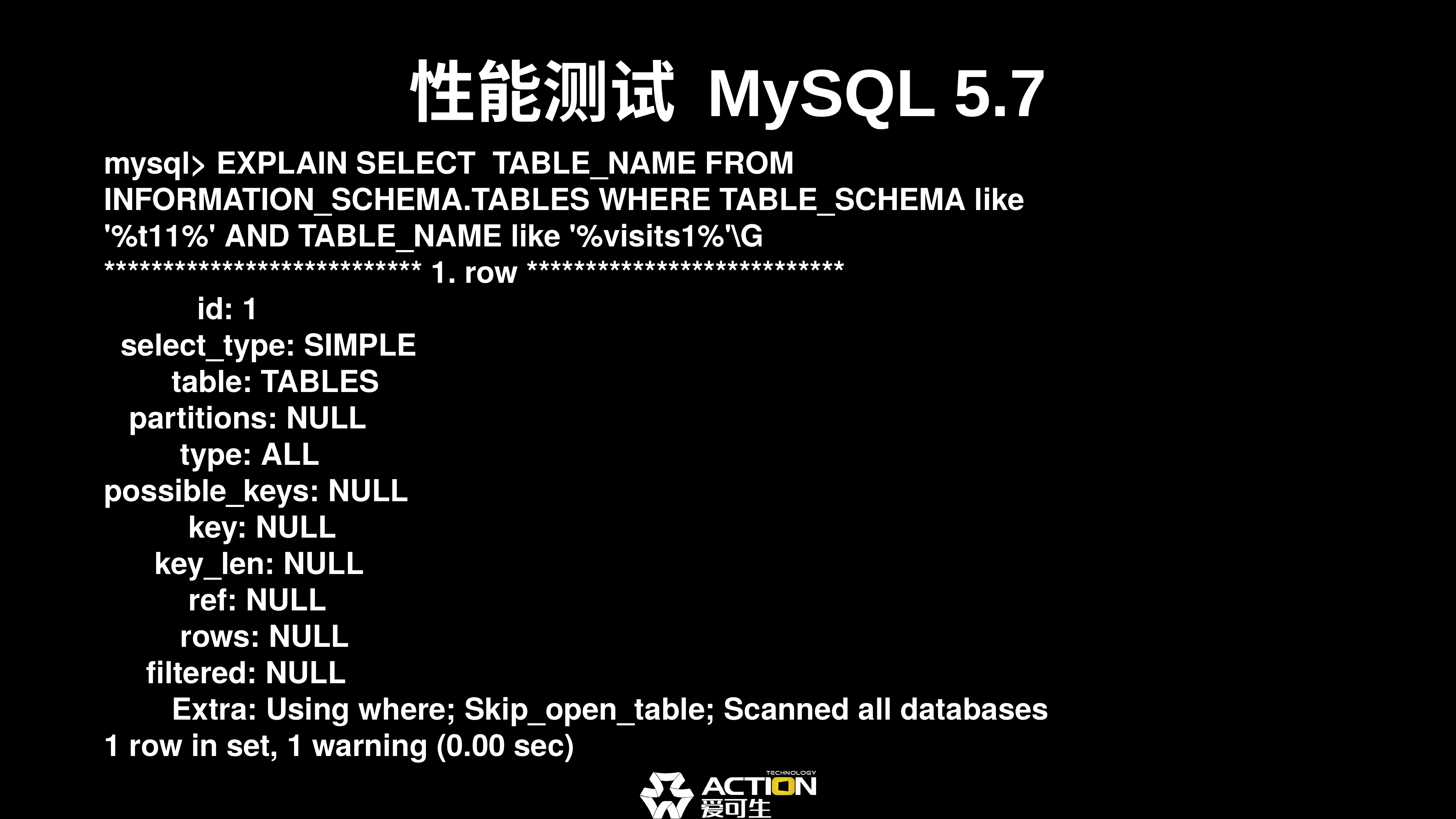

# 性能测试 MySQL 5.7
mysql> EXPLAIN SELECT  TABLE_NAME FROM INFORMATION_SCHEMA.TABLES WHERE TABLE_SCHEMA like '%t11%' AND TABLE_NAME like '%visits1%'\G
*************************** 1. row ***************************
           id: 1
  select_type: SIMPLE
        table: TABLES
   partitions: NULL
         type: ALL
possible_keys: NULL
          key: NULL
      key_len: NULL
          ref: NULL
         rows: NULL
     filtered: NULL
        Extra: Using where; Skip_open_table; Scanned all databases
1 row in set, 1 warning (0.00 sec)